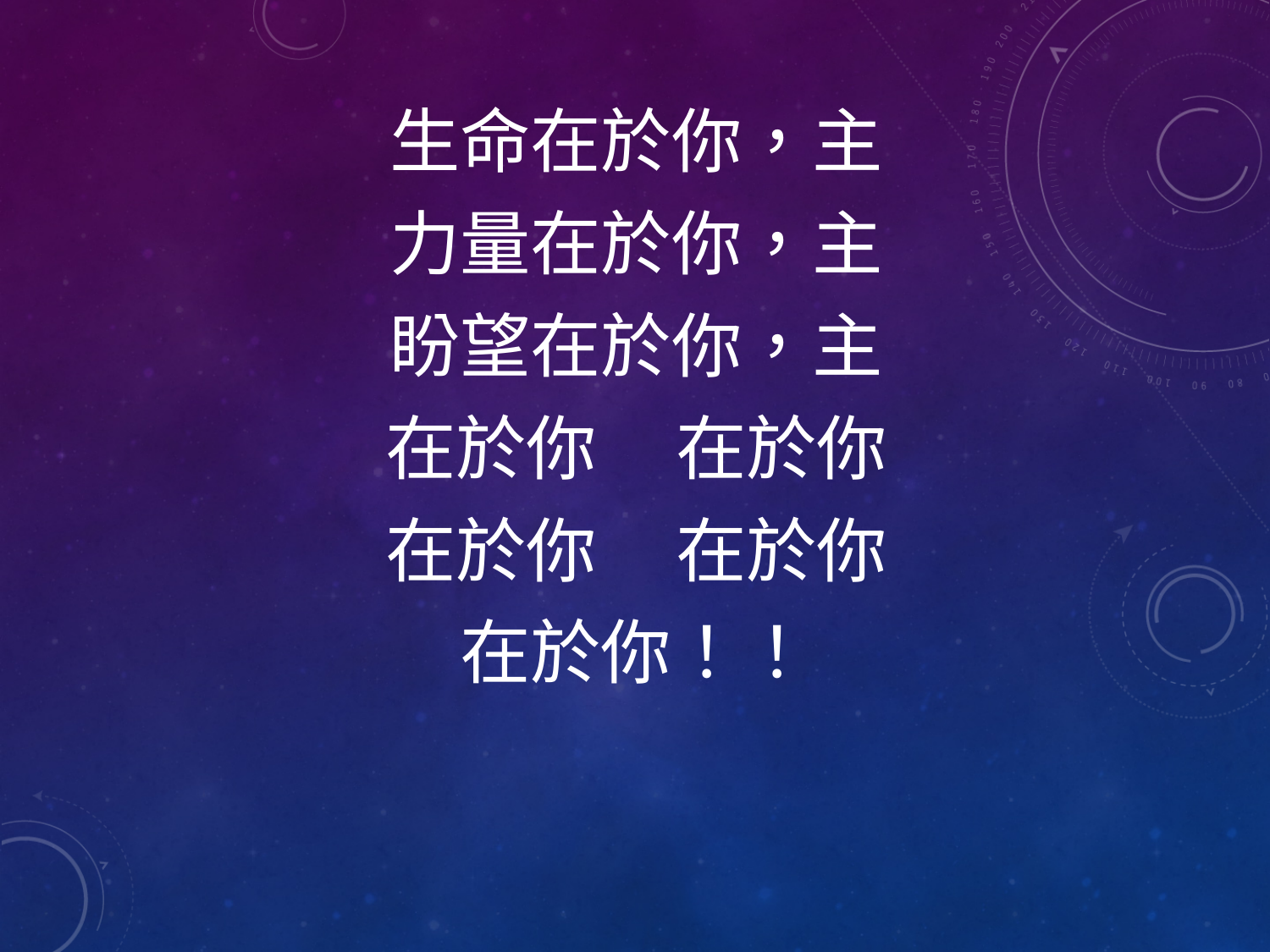

生命在於你，主
力量在於你，主
盼望在於你，主
在於你     在於你
在於你     在於你
在於你！！